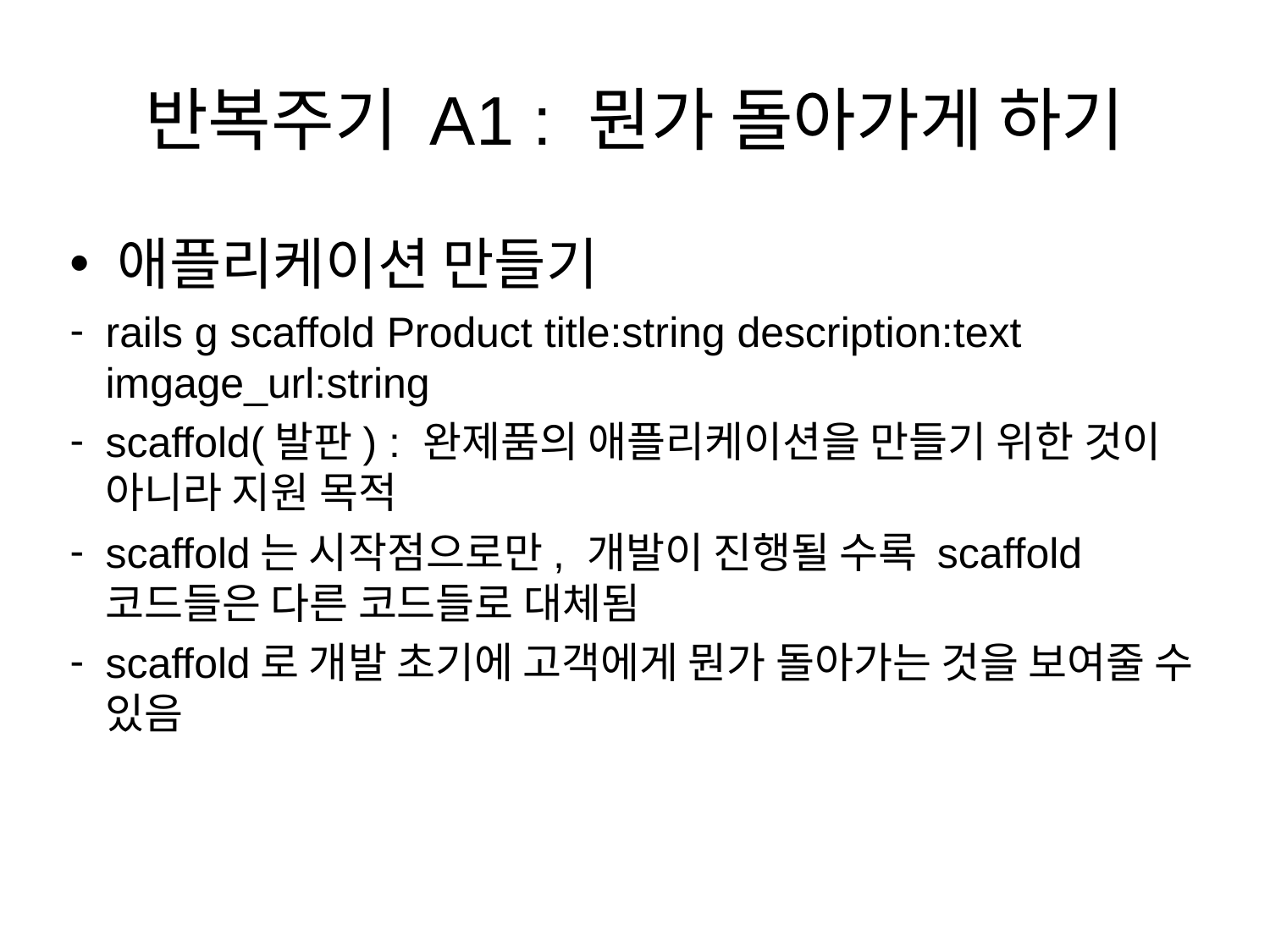

# 반복주기 A1 : 뭔가 돌아가게 하기
애플리케이션 만들기
rails g scaffold Product title:string description:text imgage_url:string
scaffold(발판) : 완제품의 애플리케이션을 만들기 위한 것이 아니라 지원 목적
scaffold는 시작점으로만, 개발이 진행될 수록 scaffold 코드들은 다른 코드들로 대체됨
scaffold로 개발 초기에 고객에게 뭔가 돌아가는 것을 보여줄 수 있음